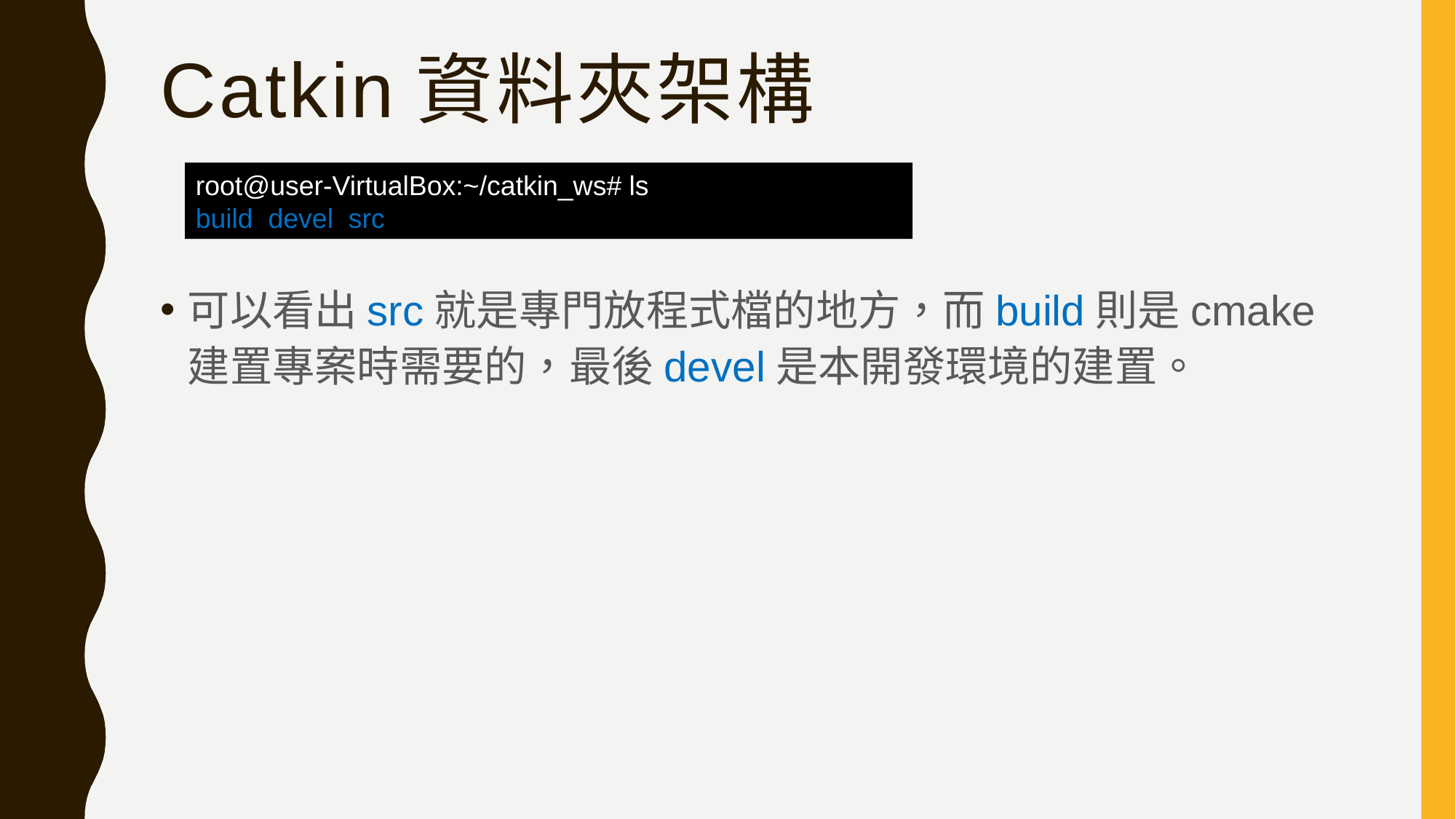

# catkin資料夾架構
root@user-VirtualBox:~/catkin_ws# ls
build  devel  src
可以看出src就是專門放程式檔的地方，而build則是cmake建置專案時需要的，最後devel是本開發環境的建置。